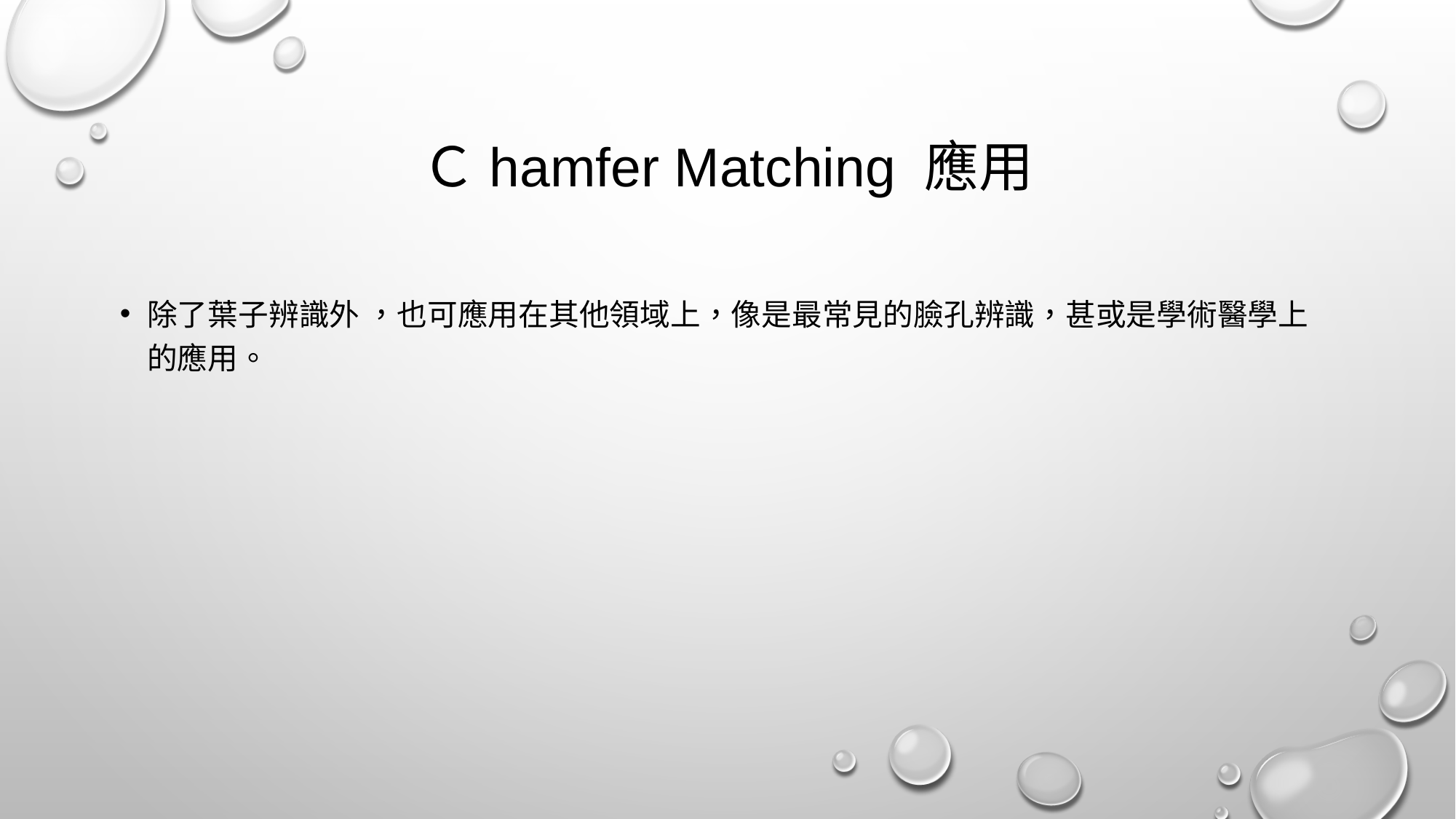

# Ｃhamfer Matching 應用
除了葉子辨識外 ，也可應用在其他領域上，像是最常見的臉孔辨識，甚或是學術醫學上的應用。